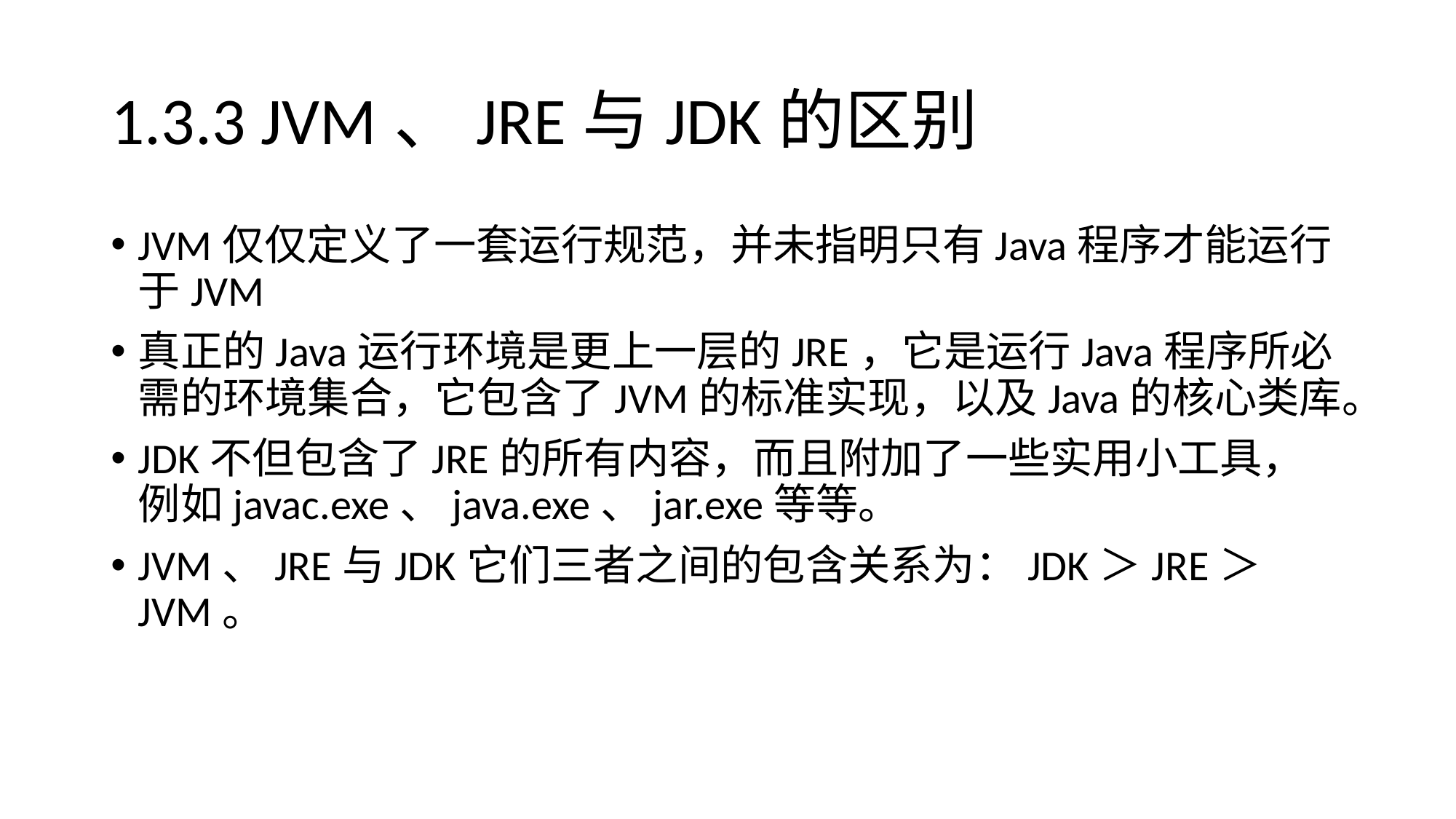

# 1.3.3 JVM、JRE与JDK的区别
JVM仅仅定义了一套运行规范，并未指明只有Java程序才能运行于JVM
真正的Java运行环境是更上一层的JRE，它是运行Java程序所必需的环境集合，它包含了JVM的标准实现，以及Java的核心类库。
JDK不但包含了JRE的所有内容，而且附加了一些实用小工具，例如javac.exe、java.exe、jar.exe等等。
JVM、JRE与JDK它们三者之间的包含关系为：JDK＞JRE＞JVM。